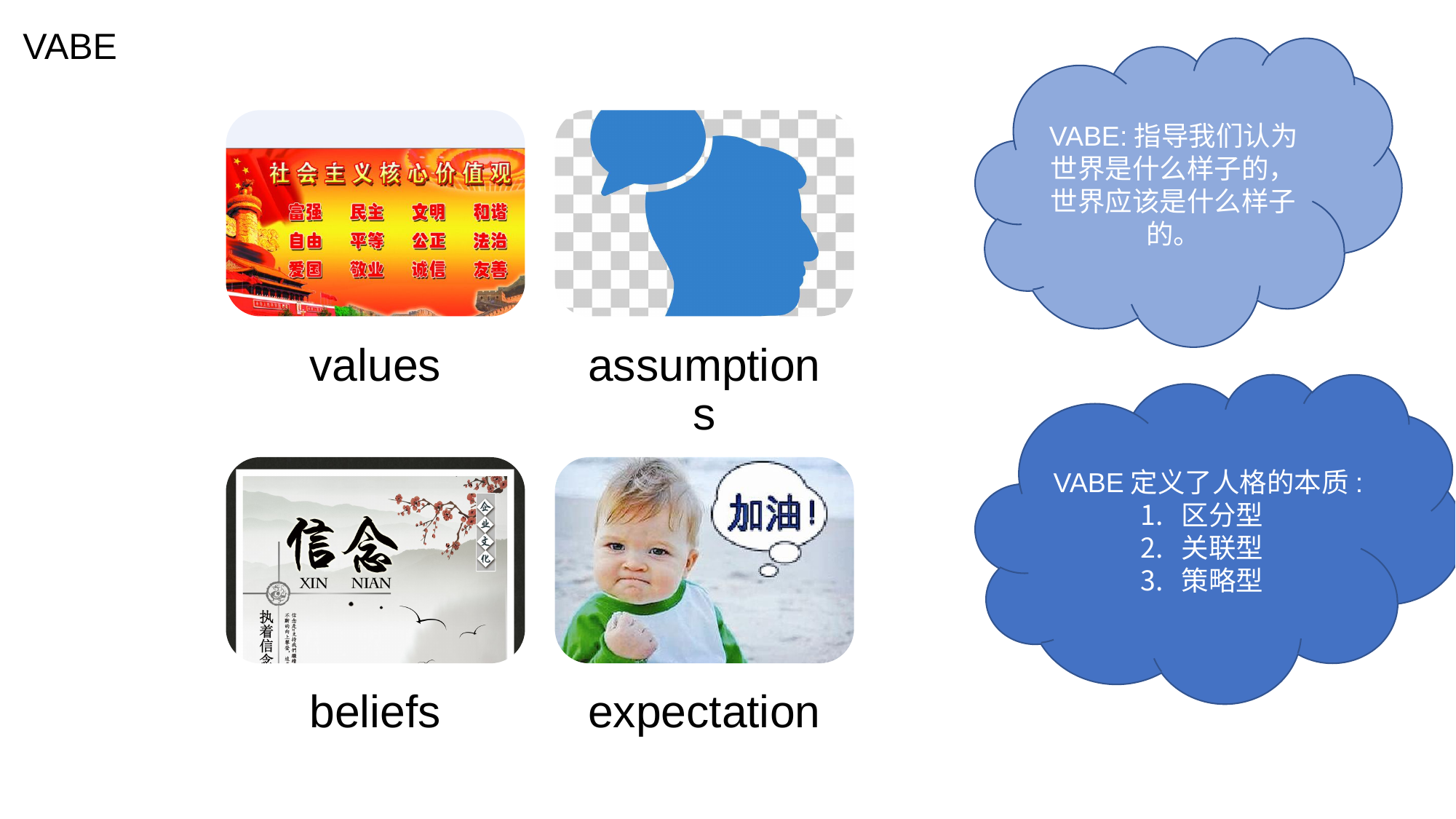

# VABE
VABE:指导我们认为世界是什么样子的， 世界应该是什么样子的。
values
assumptions
beliefs
expectation
VABE定义了人格的本质:
区分型
关联型
策略型